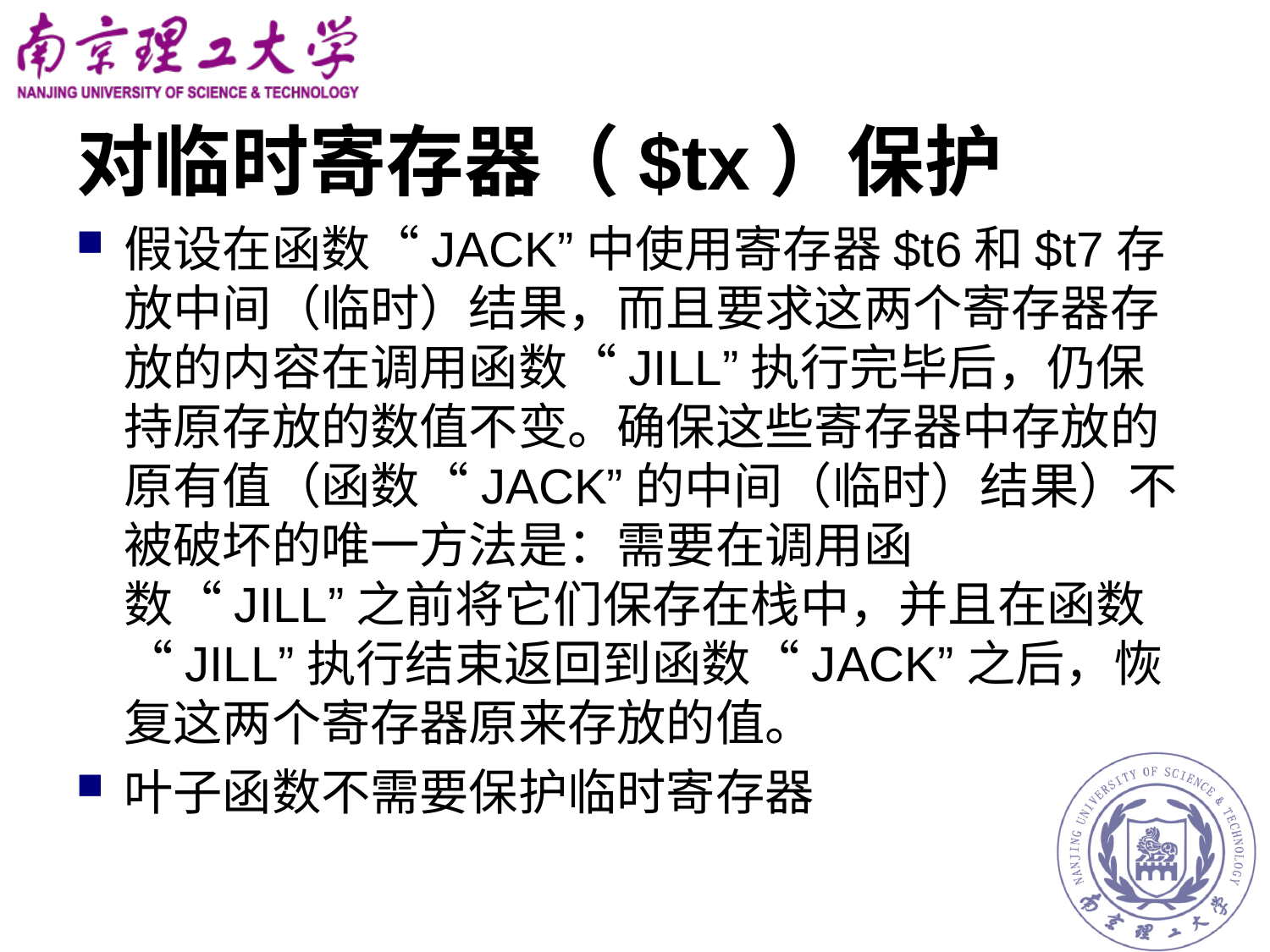

# 对临时寄存器（$tx）保护
假设在函数“JACK”中使用寄存器$t6和$t7存放中间（临时）结果，而且要求这两个寄存器存放的内容在调用函数“JILL”执行完毕后，仍保持原存放的数值不变。确保这些寄存器中存放的原有值（函数“JACK”的中间（临时）结果）不被破坏的唯一方法是：需要在调用函数“JILL”之前将它们保存在栈中，并且在函数“JILL”执行结束返回到函数“JACK”之后，恢复这两个寄存器原来存放的值。
叶子函数不需要保护临时寄存器